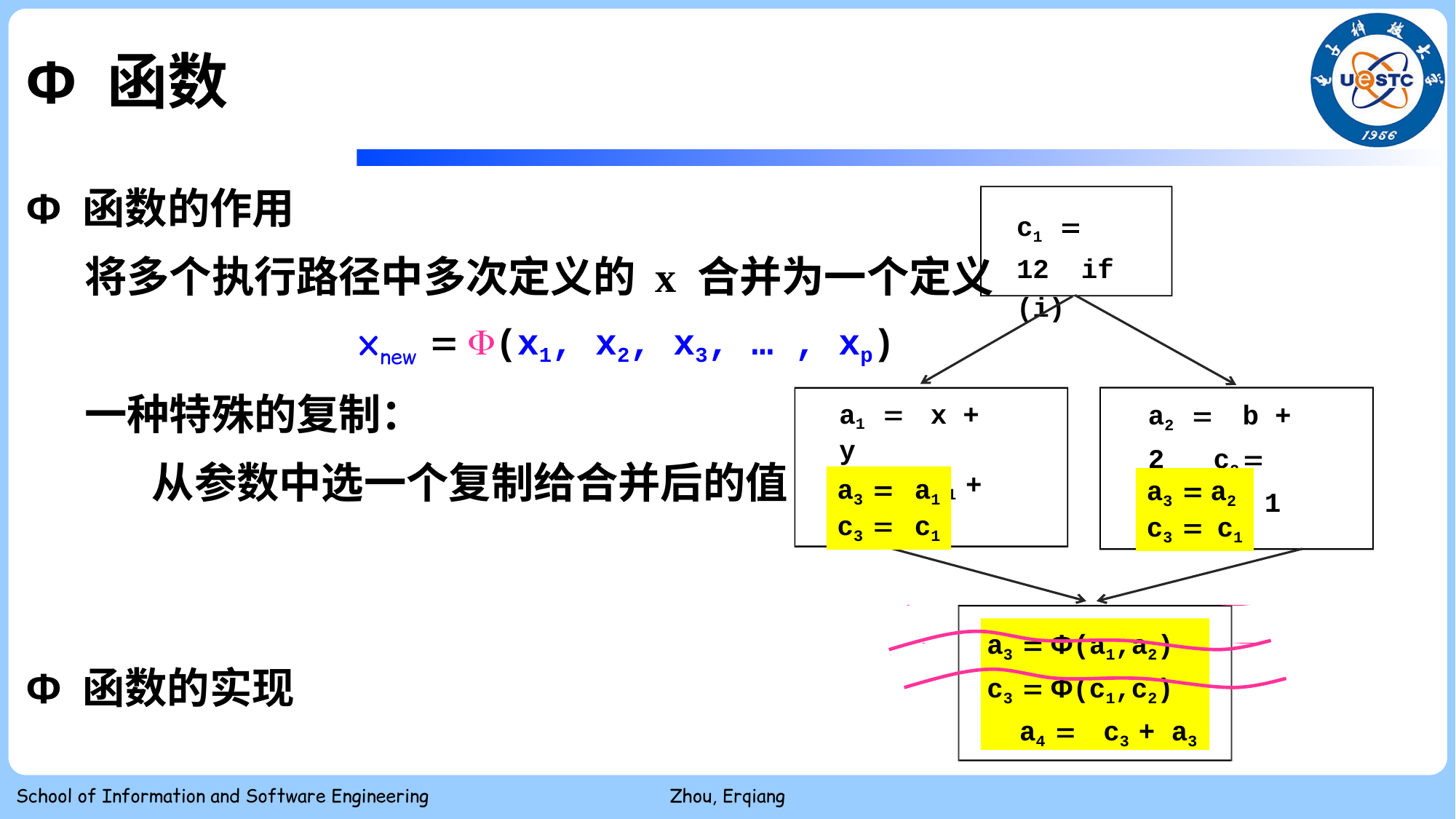

# Φ 函数
Φ 函数的作用
     将多个执行路径中多次定义的 x 合并为一个定义

     一种特殊的复制：
            从参数中选一个复制给合并后的值

Φ 函数的实现

c1 =	12  if (i)

a2 =	b + 2   c2	=	y + 1
a1 =	x + y
b1 =	a1 + x

a? =	c? + a?
xnew  = Φ(x1, x2, x3, … , xp)
a3 =  a1
c3 =  c1
a3 = a2
c3 = c1

a3 = Φ(a1,a2)  c3 = Φ(c1,c2)    a4 =  c3 + a3

School of Information and Software Engineering
Zhou, Erqiang
70